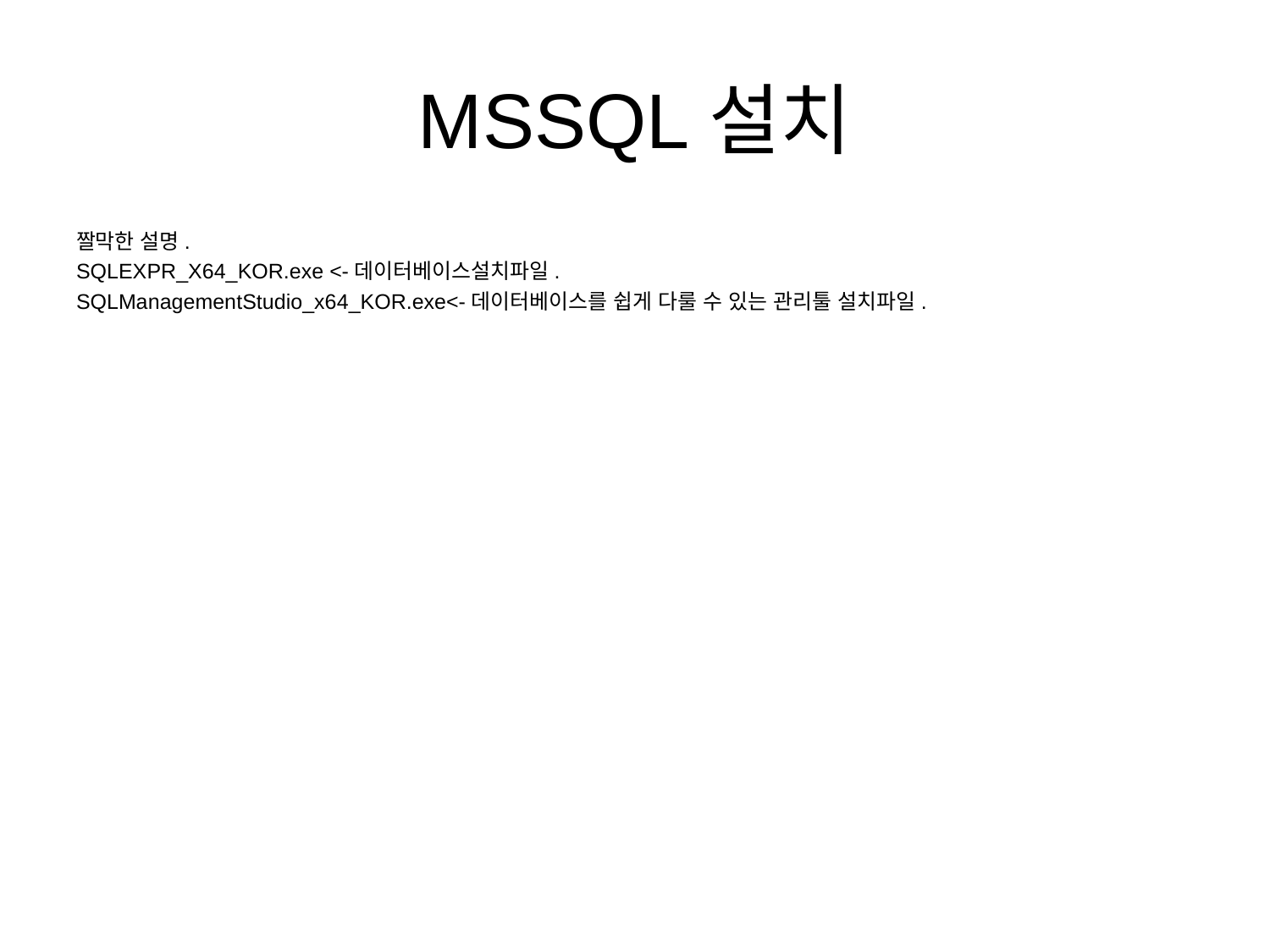

# MSSQL설치
짤막한 설명.
SQLEXPR_X64_KOR.exe <-데이터베이스설치파일.
SQLManagementStudio_x64_KOR.exe<-데이터베이스를 쉽게 다룰 수 있는 관리툴 설치파일.